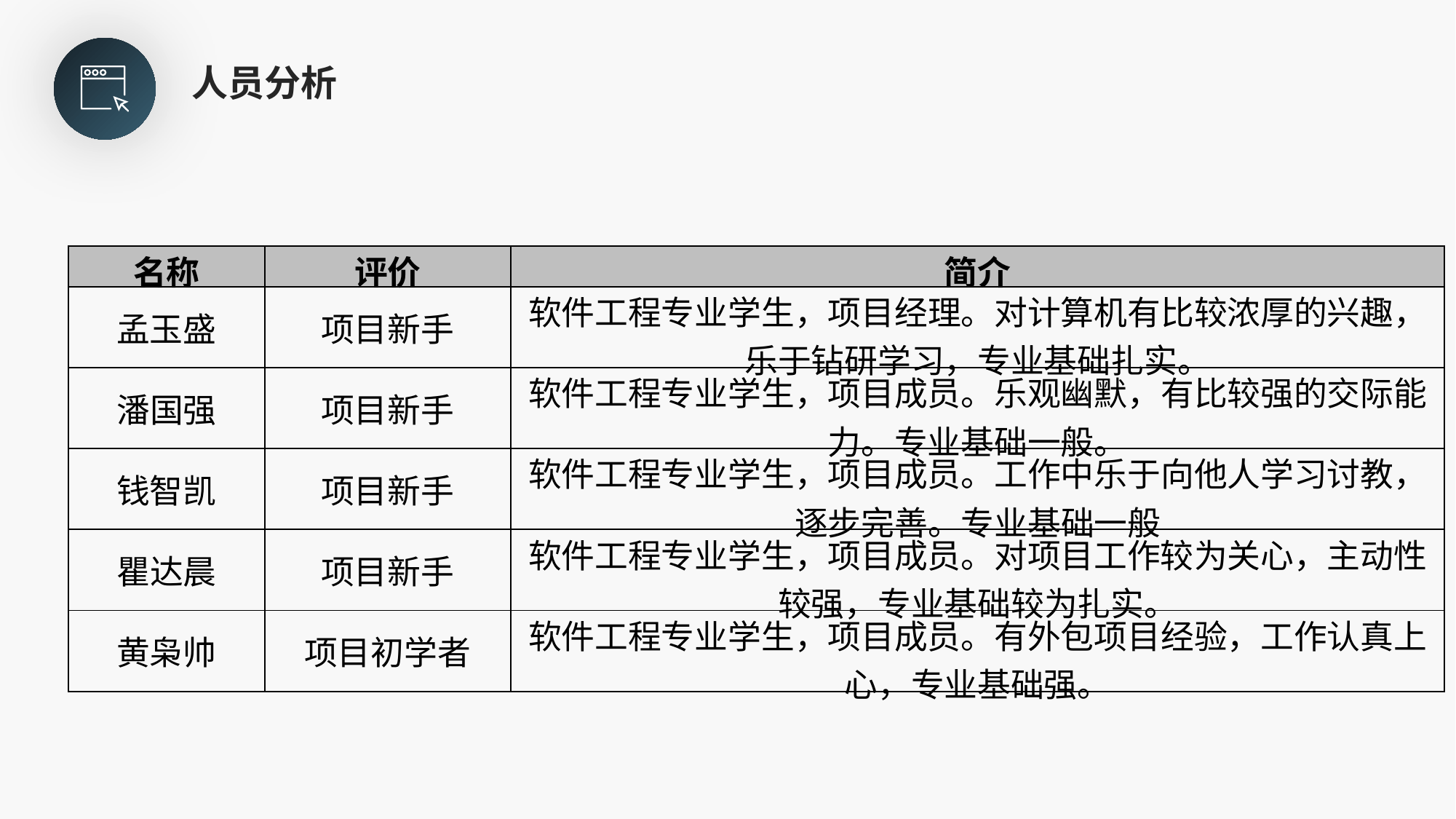

人员分析

| 名称 | 评价 | 简介 |
| --- | --- | --- |
| 孟玉盛 | 项目新手 | 软件工程专业学生，项目经理。对计算机有比较浓厚的兴趣，乐于钻研学习，专业基础扎实。 |
| 潘国强 | 项目新手 | 软件工程专业学生，项目成员。乐观幽默，有比较强的交际能力。专业基础一般。 |
| 钱智凯 | 项目新手 | 软件工程专业学生，项目成员。工作中乐于向他人学习讨教，逐步完善。专业基础一般 |
| 瞿达晨 | 项目新手 | 软件工程专业学生，项目成员。对项目工作较为关心，主动性较强，专业基础较为扎实。 |
| 黄枭帅 | 项目初学者 | 软件工程专业学生，项目成员。有外包项目经验，工作认真上心，专业基础强。 |